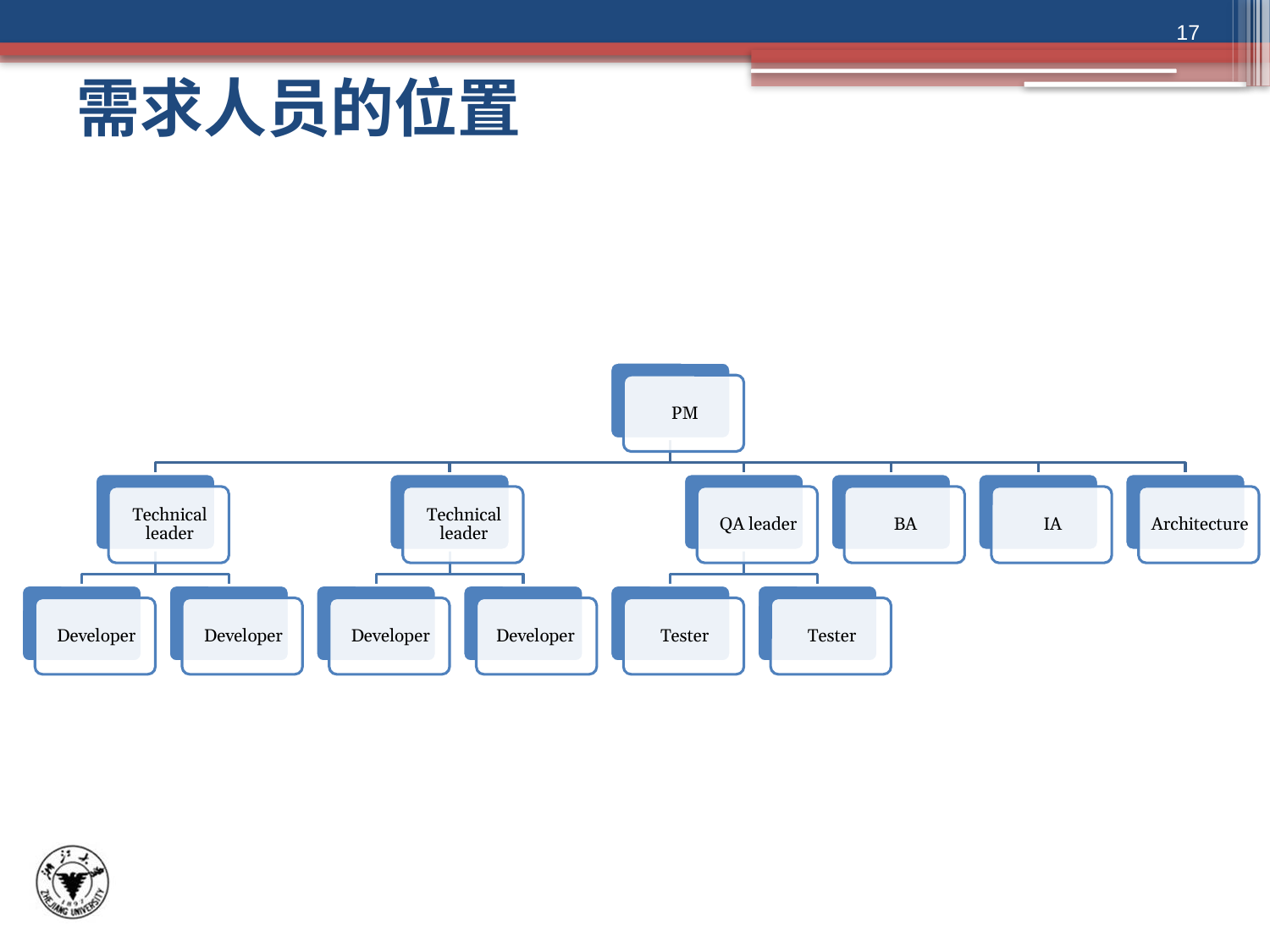

17
# 需求人员的位置
PM
Technical leader
Developer
Developer
Technical leader
Developer
Developer
QA leader
Tester
Tester
BA
IA
Architecture